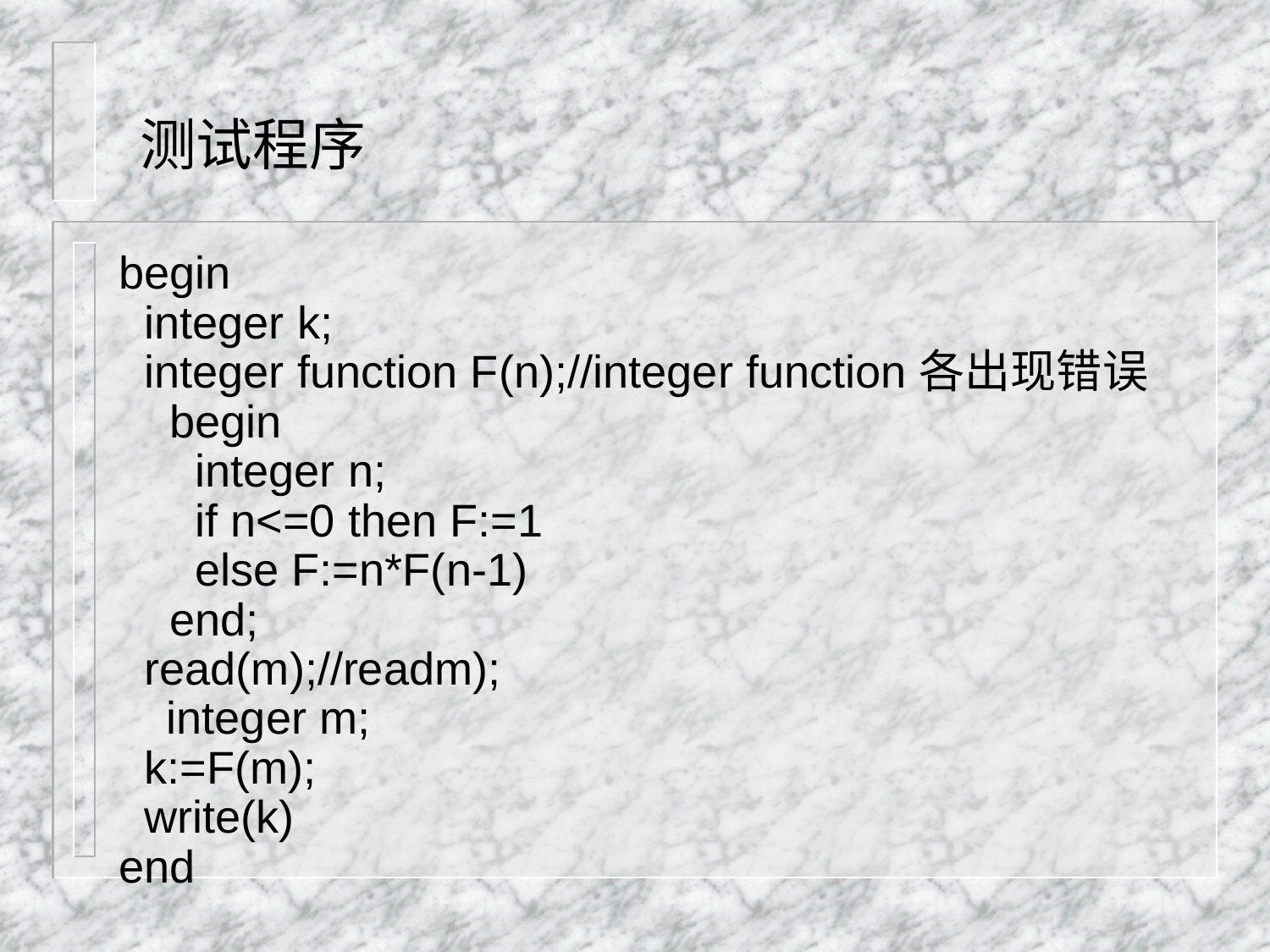

# 测试程序
begin
  integer k;
  integer function F(n);//integer function各出现错误
    begin
      integer n;
      if n<=0 then F:=1
      else F:=n*F(n-1)
    end;
  read(m);//readm);
	integer m;
  k:=F(m);
  write(k)
end